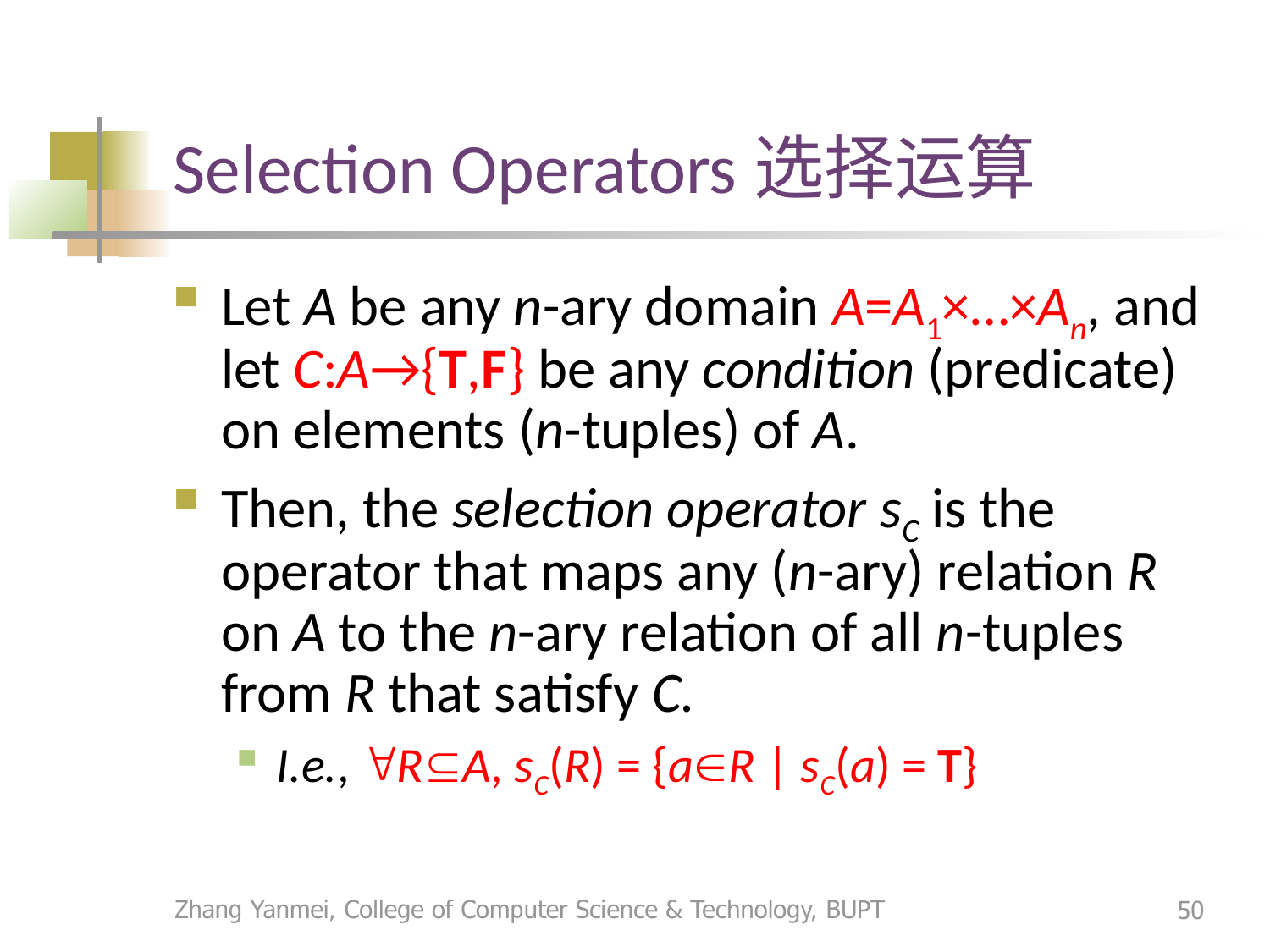

# Selection Operators选择运算
Let A be any n-ary domain A=A1×…×An, and let C:A→{T,F} be any condition (predicate) on elements (n-tuples) of A.
Then, the selection operator sC is the operator that maps any (n-ary) relation R on A to the n-ary relation of all n-tuples from R that satisfy C.
I.e., ∀R⊆A, sC(R) = {a∈R | sC(a) = T}
Zhang Yanmei, College of Computer Science & Technology, BUPT
50